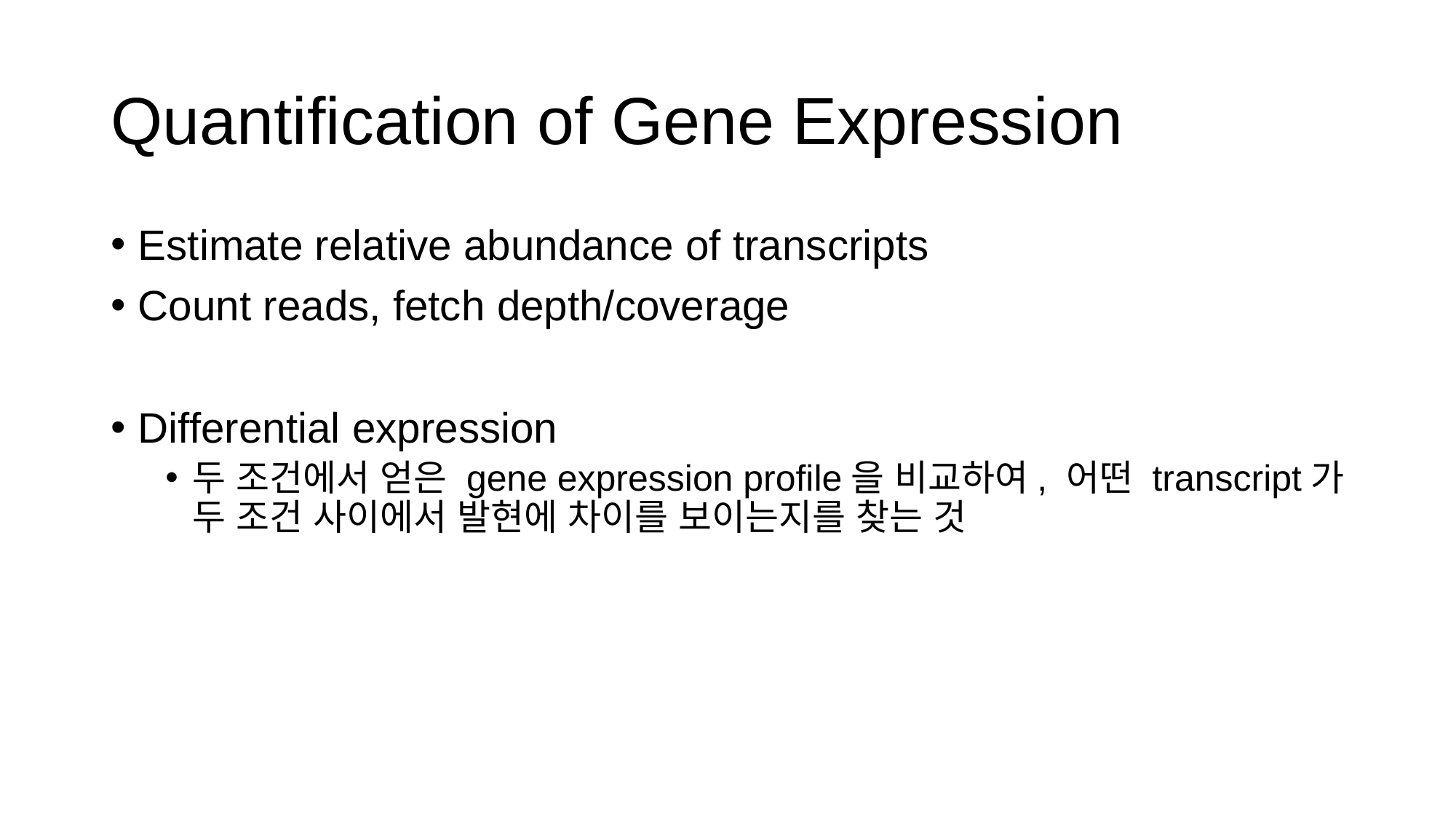

# Quantification of Gene Expression
Estimate relative abundance of transcripts
Count reads, fetch depth/coverage

Differential expression
두 조건에서 얻은 gene expression profile을 비교하여, 어떤 transcript가 두 조건 사이에서 발현에 차이를 보이는지를 찾는 것